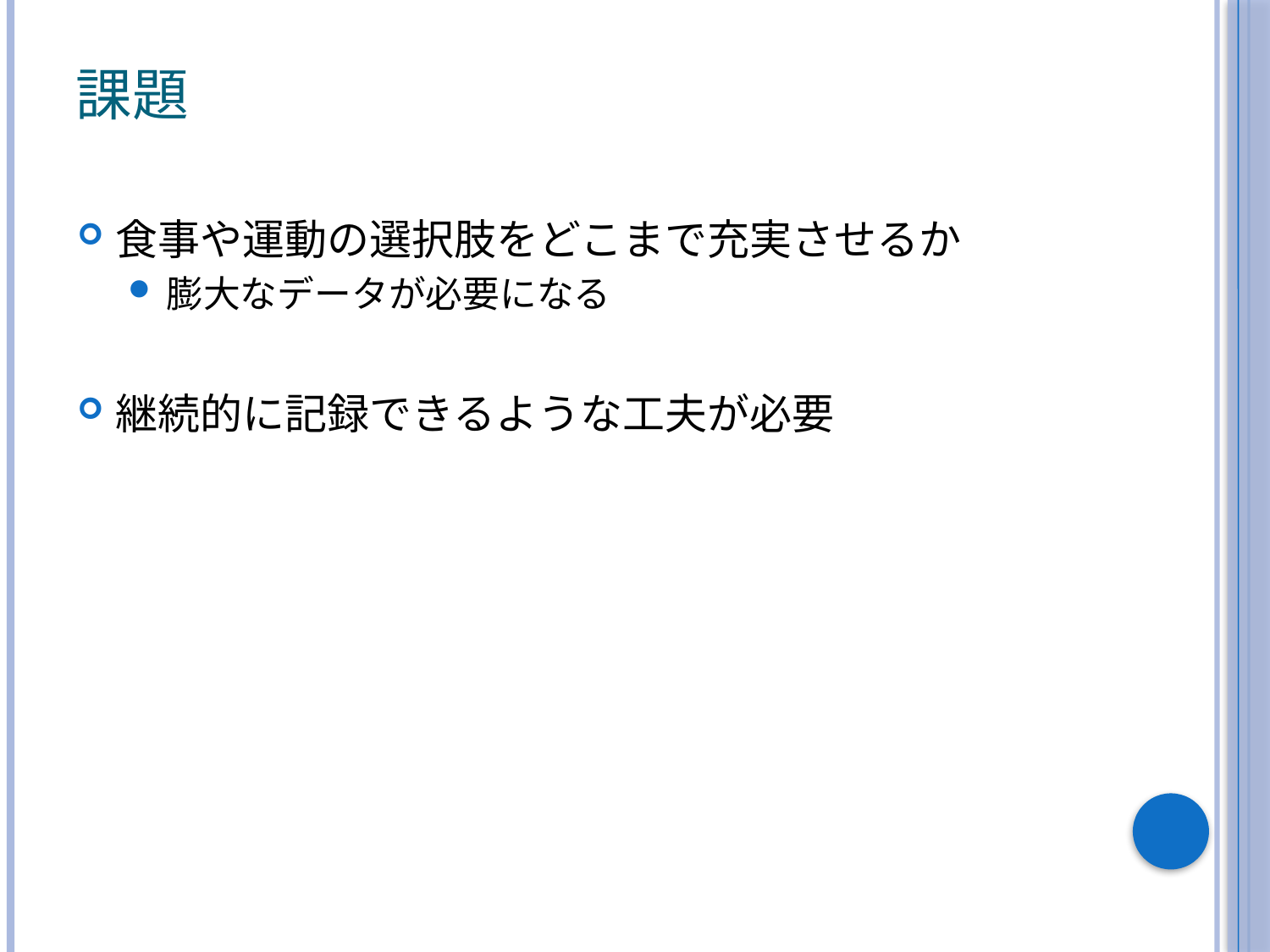

# 課題
食事や運動の選択肢をどこまで充実させるか
膨大なデータが必要になる

継続的に記録できるような工夫が必要